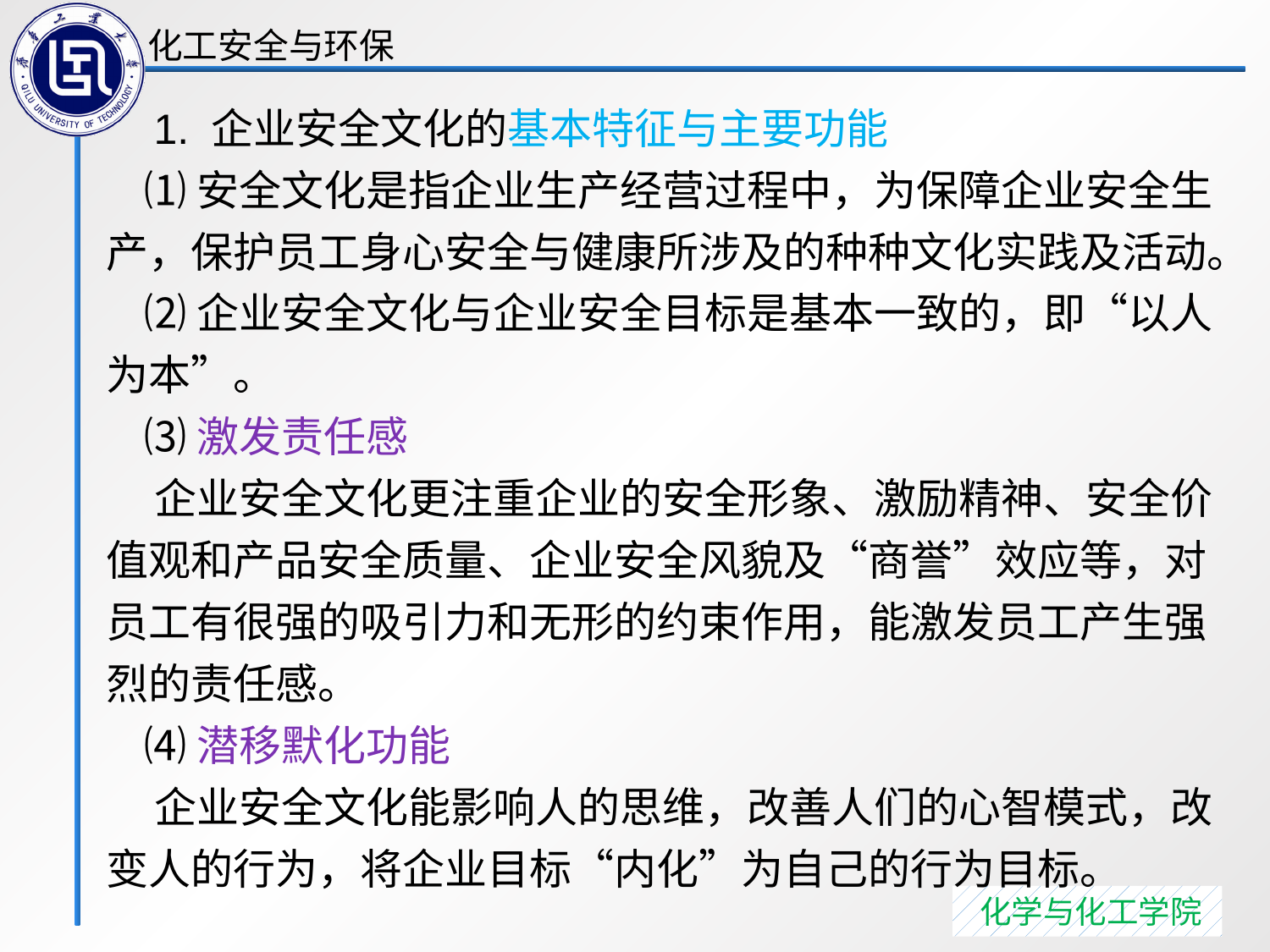

1. 企业安全文化的基本特征与主要功能
    ⑴安全文化是指企业生产经营过程中，为保障企业安全生产，保护员工身心安全与健康所涉及的种种文化实践及活动。
    ⑵企业安全文化与企业安全目标是基本一致的，即“以人为本”。
    ⑶激发责任感
    企业安全文化更注重企业的安全形象、激励精神、安全价值观和产品安全质量、企业安全风貌及“商誉”效应等，对员工有很强的吸引力和无形的约束作用，能激发员工产生强烈的责任感。
    ⑷潜移默化功能
    企业安全文化能影响人的思维，改善人们的心智模式，改变人的行为，将企业目标“内化”为自己的行为目标。